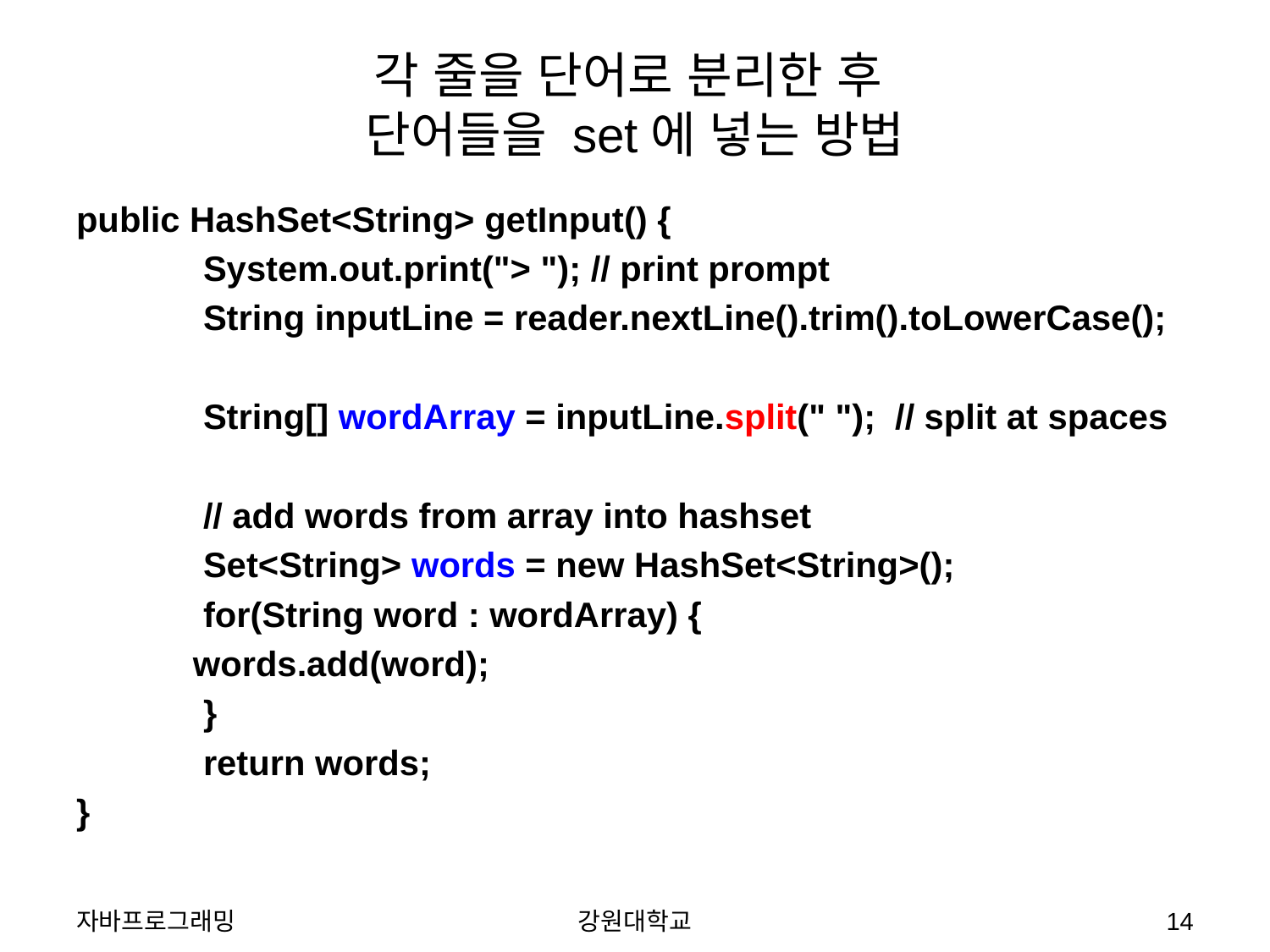

# 각 줄을 단어로 분리한 후 단어들을 set에 넣는 방법
public HashSet<String> getInput() {
	System.out.print("> "); // print prompt
	String inputLine = reader.nextLine().trim().toLowerCase();

   	String[] wordArray = inputLine.split(" ");  // split at spaces

   	// add words from array into hashset
   	Set<String> words = new HashSet<String>();
   	for(String word : wordArray) {
            words.add(word);
   	}
   	return words;
}
자바프로그래밍
강원대학교
14